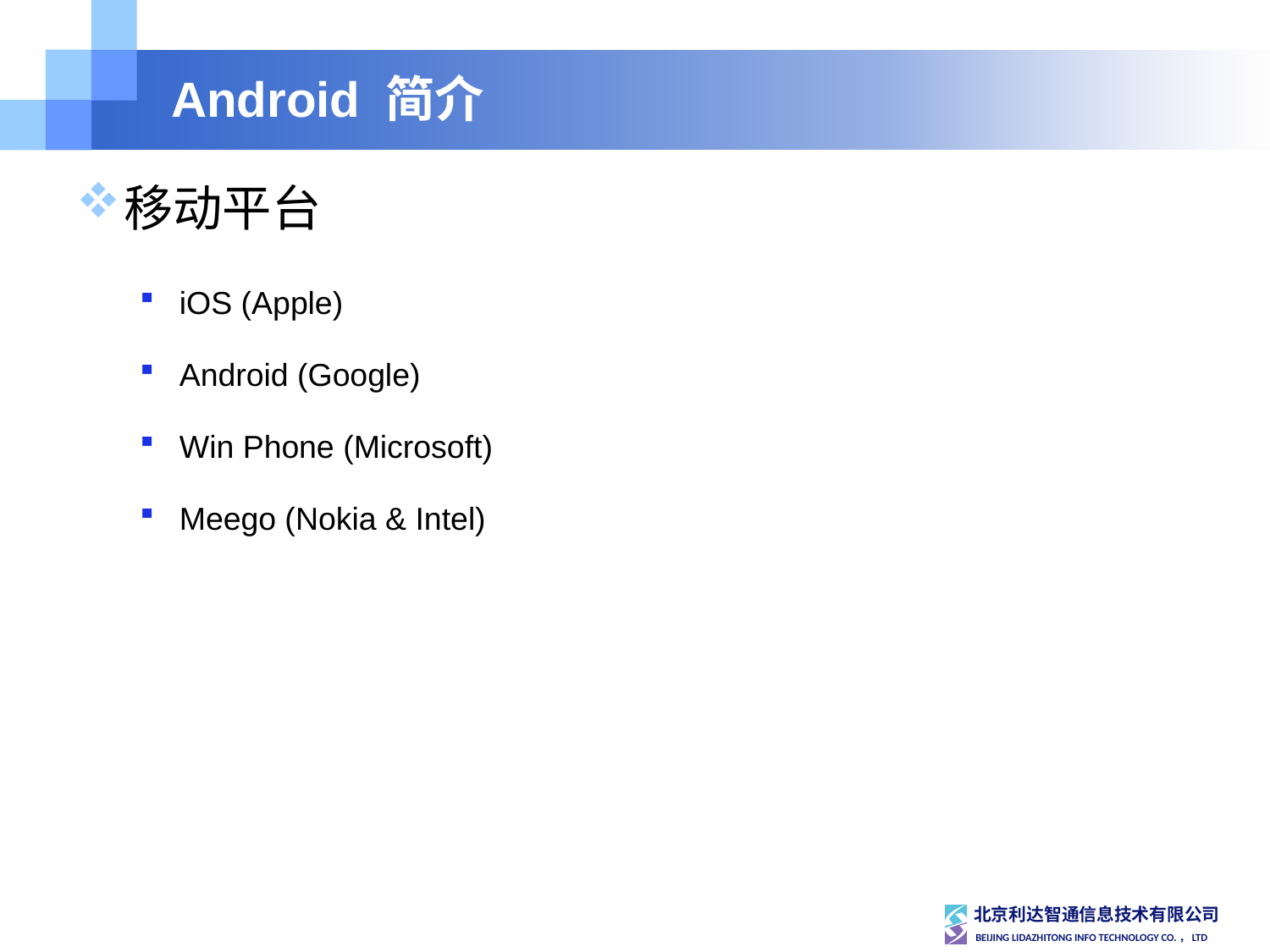

# Android 简介
移动平台
iOS (Apple)
Android (Google)
Win Phone (Microsoft)
Meego (Nokia & Intel)